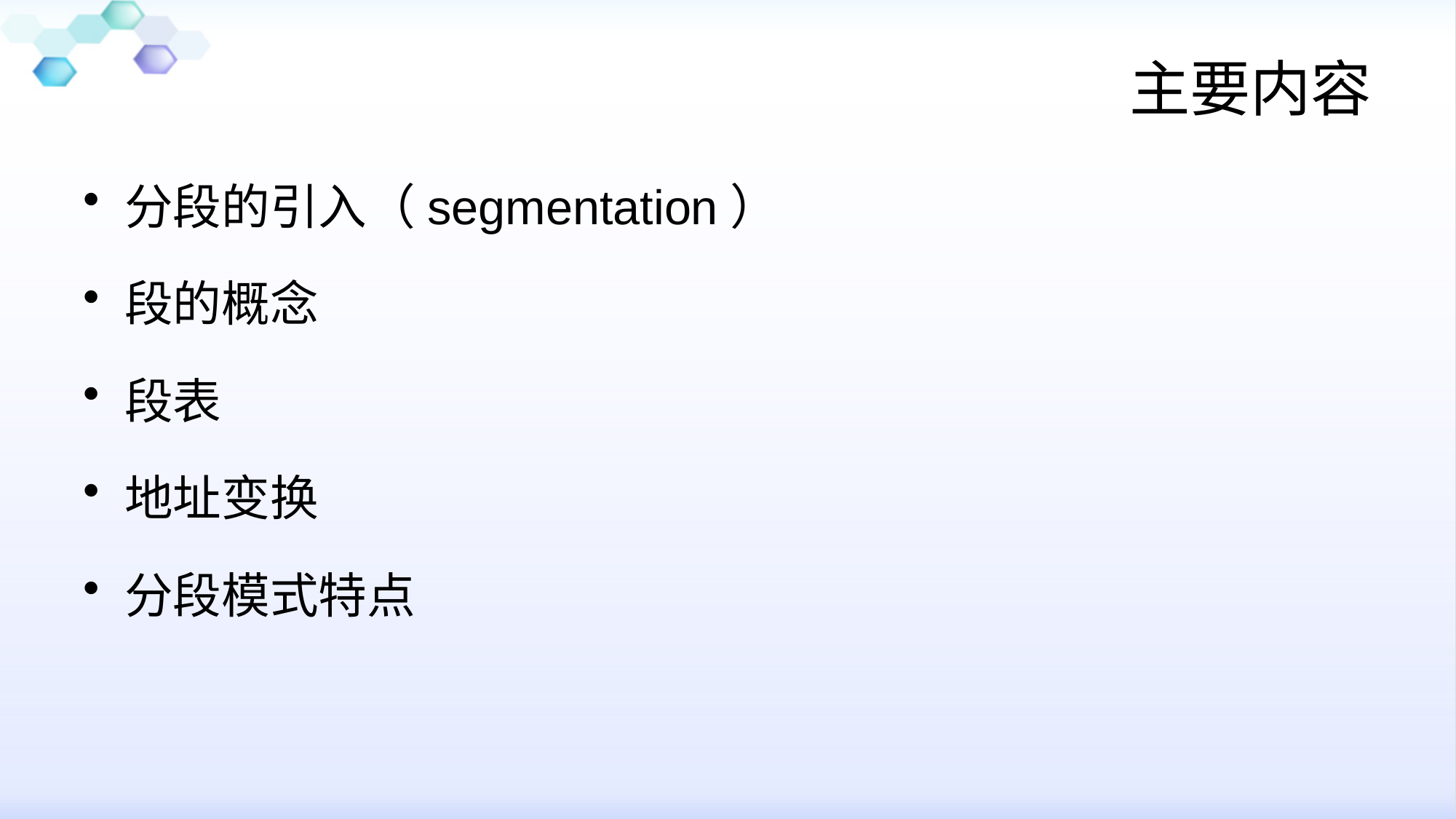

# 主要内容
分段的引入（segmentation）
段的概念
段表
地址变换
分段模式特点